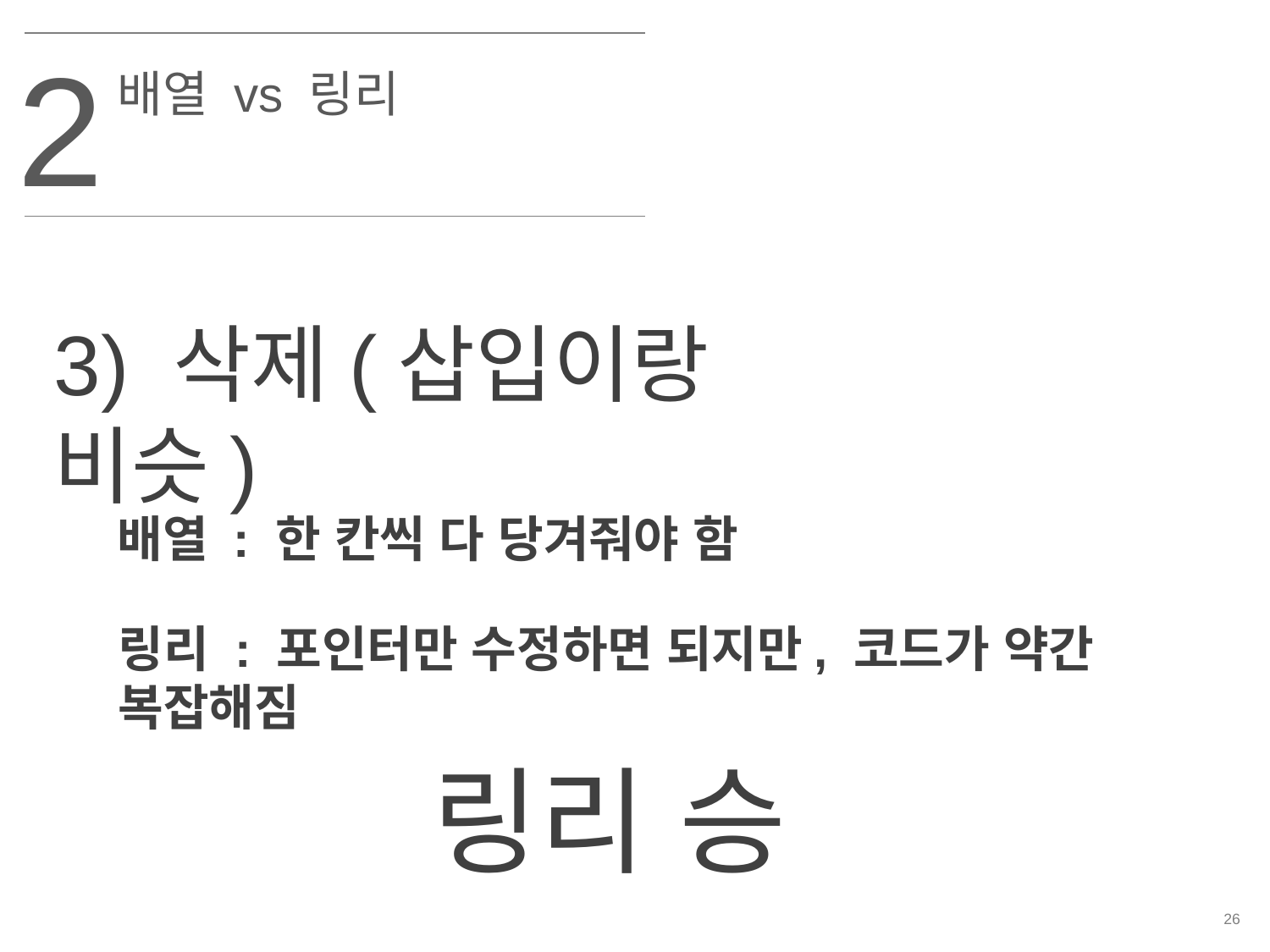

2
배열 vs 링리
3) 삭제(삽입이랑 비슷)
배열 : 한 칸씩 다 당겨줘야 함
링리 : 포인터만 수정하면 되지만, 코드가 약간
복잡해짐
링리 승